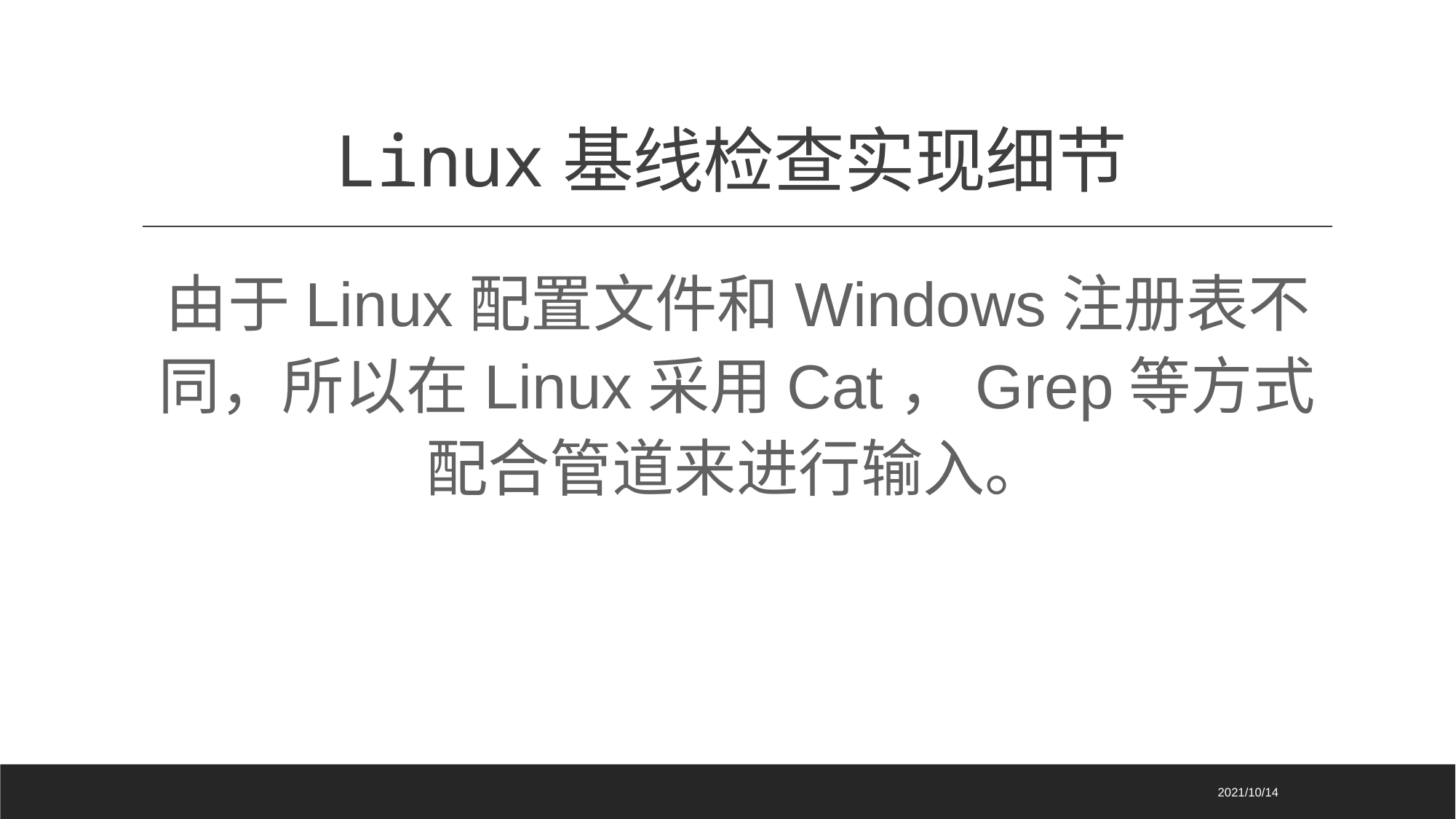

# Linux基线检查实现细节
由于Linux配置文件和Windows注册表不同，所以在Linux采用Cat，Grep等方式配合管道来进行输入。
2021/10/14